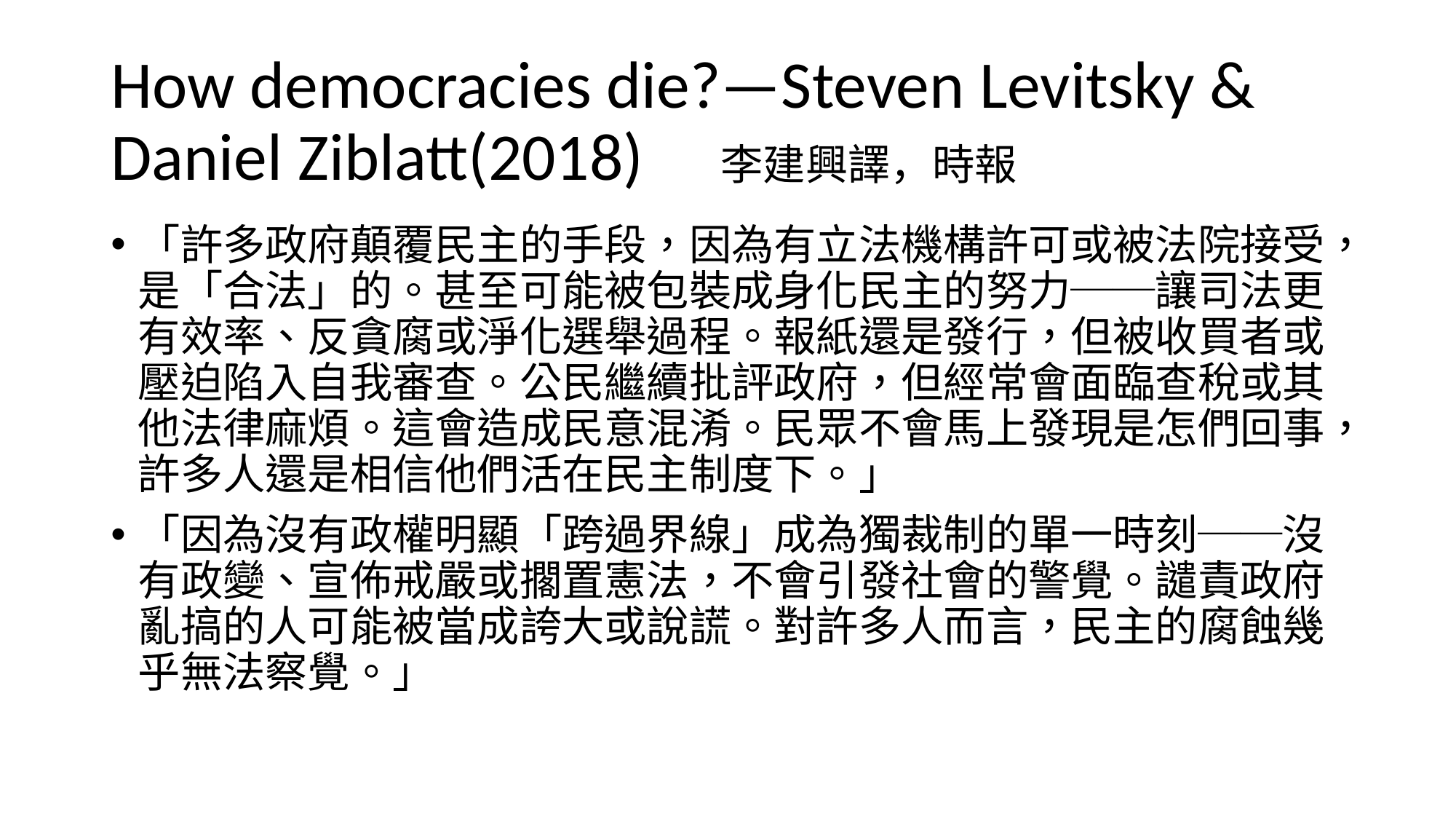

# How democracies die?—Steven Levitsky & Daniel Ziblatt(2018)    李建興譯，時報
「許多政府顛覆民主的手段，因為有立法機構許可或被法院接受，是「合法」的。甚至可能被包裝成身化民主的努力──讓司法更有效率、反貪腐或淨化選舉過程。報紙還是發行，但被收買者或壓迫陷入自我審查。公民繼續批評政府，但經常會面臨查稅或其他法律麻煩。這會造成民意混淆。民眾不會馬上發現是怎們回事，許多人還是相信他們活在民主制度下。」
「因為沒有政權明顯「跨過界線」成為獨裁制的單一時刻──沒有政變、宣佈戒嚴或擱置憲法，不會引發社會的警覺。譴責政府亂搞的人可能被當成誇大或說謊。對許多人而言，民主的腐蝕幾乎無法察覺。」